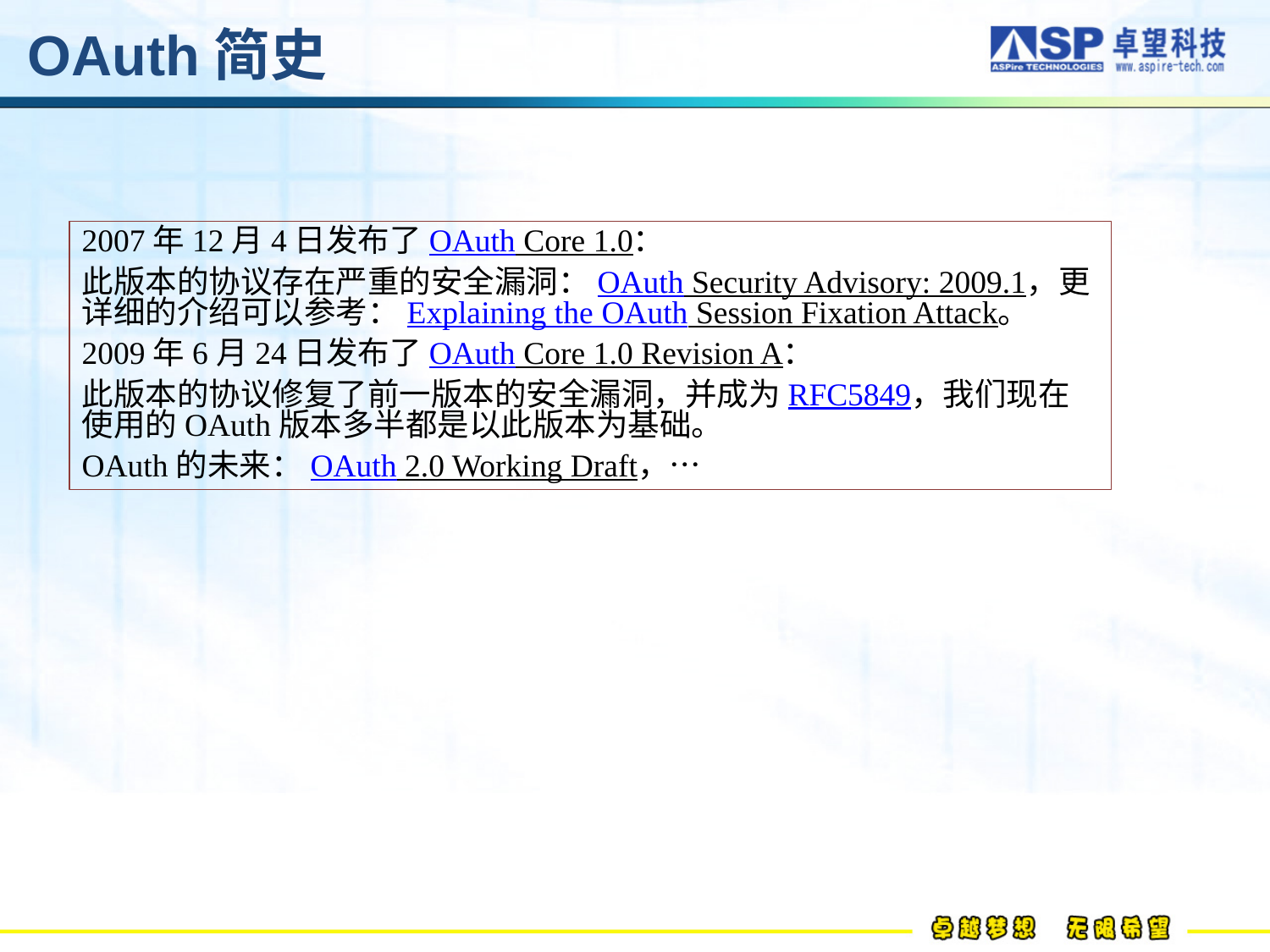

# OAuth简史
2007年12月4日发布了OAuth Core 1.0：
此版本的协议存在严重的安全漏洞：OAuth Security Advisory: 2009.1，更详细的介绍可以参考：Explaining the OAuth Session Fixation Attack。
2009年6月24日发布了OAuth Core 1.0 Revision A：
此版本的协议修复了前一版本的安全漏洞，并成为RFC5849，我们现在使用的OAuth版本多半都是以此版本为基础。
OAuth的未来：OAuth 2.0 Working Draft，…